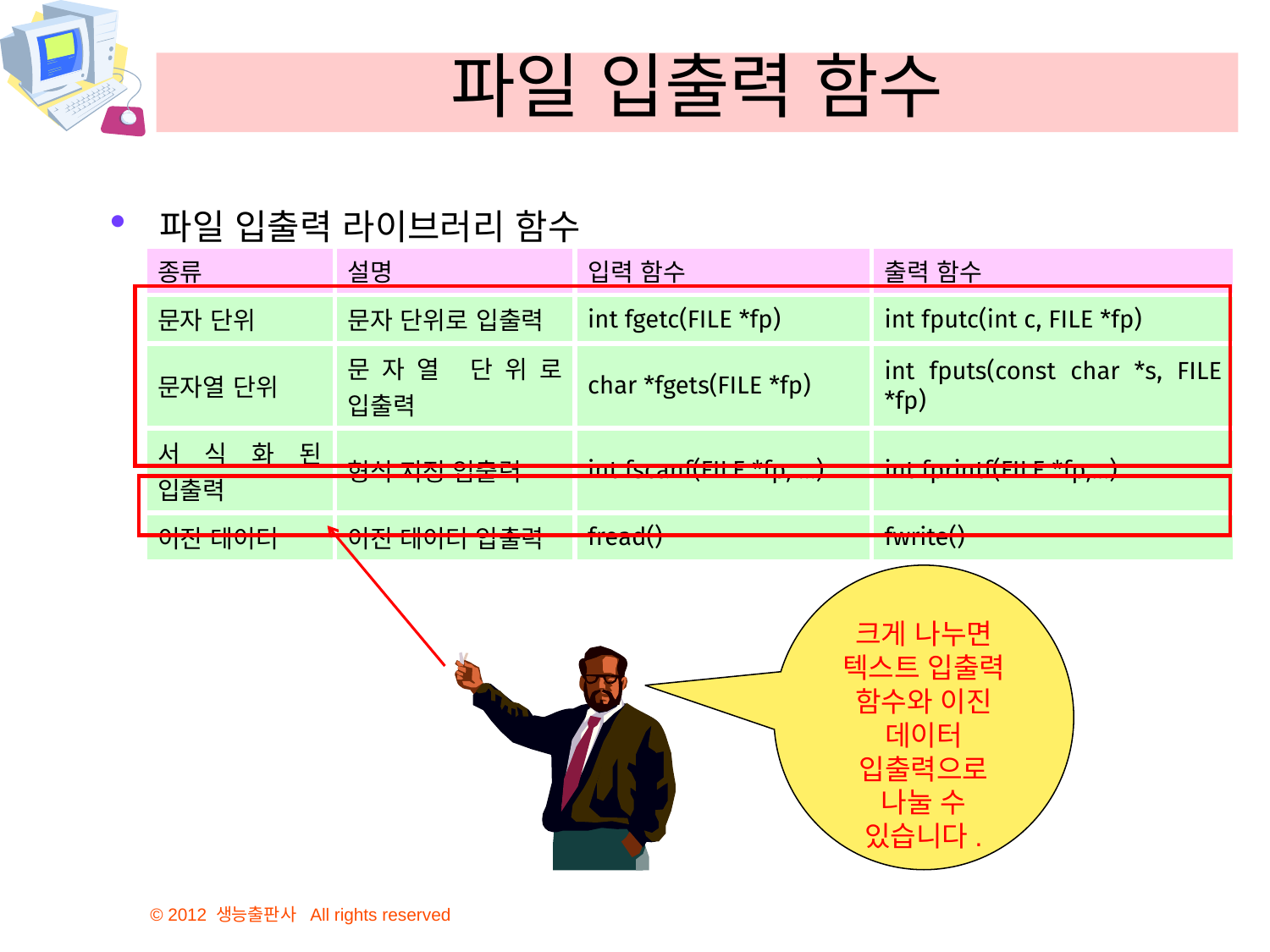

# 파일 입출력 함수
파일 입출력 라이브러리 함수
| 종류 | 설명 | 입력 함수 | 출력 함수 |
| --- | --- | --- | --- |
| 문자 단위 | 문자 단위로 입출력 | int fgetc(FILE \*fp) | int fputc(int c, FILE \*fp) |
| 문자열 단위 | 문자열 단위로 입출력 | char \*fgets(FILE \*fp) | int fputs(const char \*s, FILE \*fp) |
| 서식화된 입출력 | 형식 지정 입출력 | int fscanf(FILE \*fp, ...) | int fprintf(FILE \*fp,...) |
| 이진 데이터 | 이진 데이터 입출력 | fread() | fwrite() |

크게 나누면 텍스트 입출력 함수와 이진 데이터 입출력으로 나눌 수 있습니다.